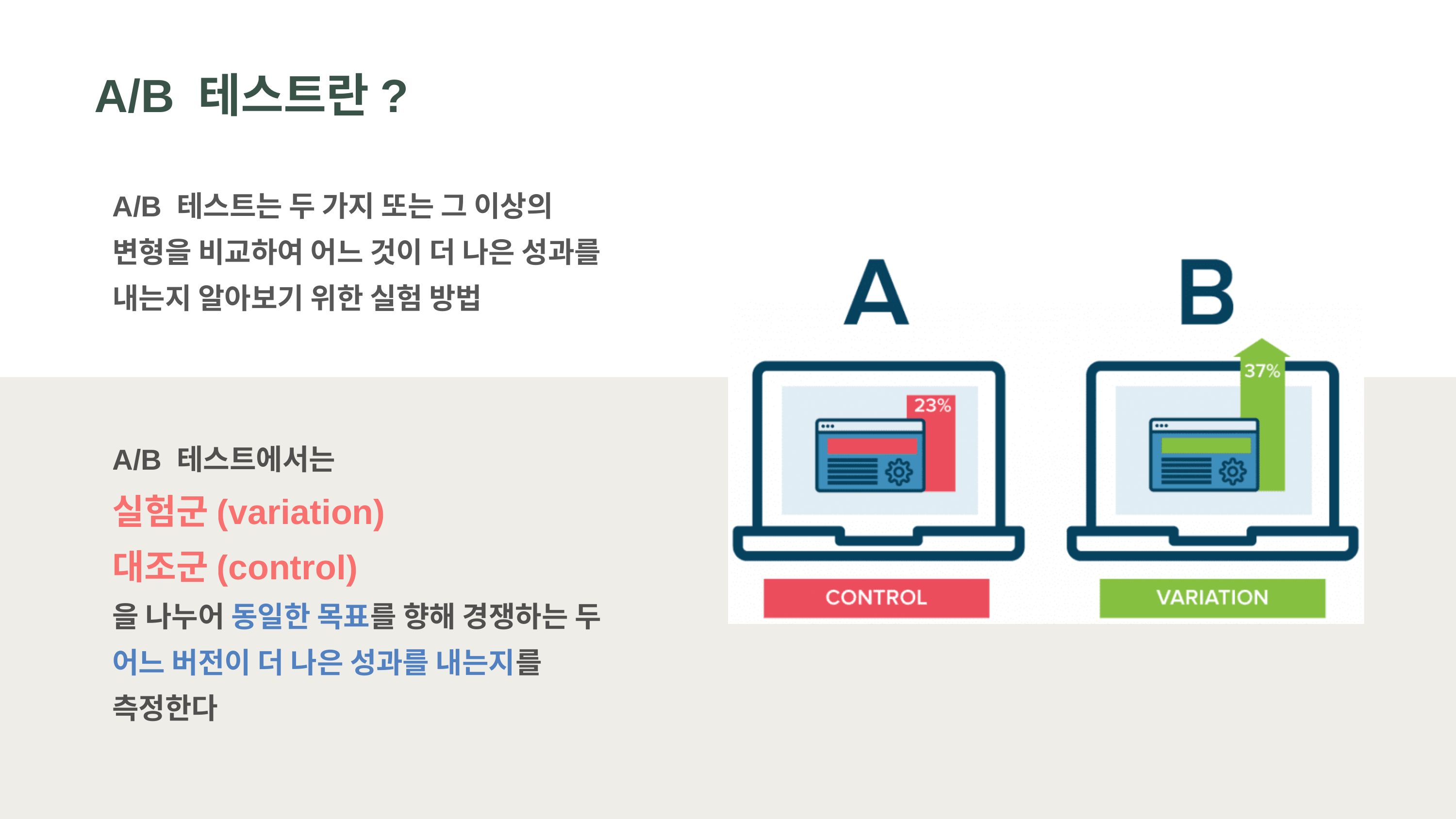

A/B 테스트란?

A/B 테스트는 두 가지 또는 그 이상의 변형을 비교하여 어느 것이 더 나은 성과를 내는지 알아보기 위한 실험 방법

A/B 테스트에서는
실험군(variation)
대조군(control)
을 나누어 동일한 목표를 향해 경쟁하는 두 어느 버전이 더 나은 성과를 내는지를 측정한다